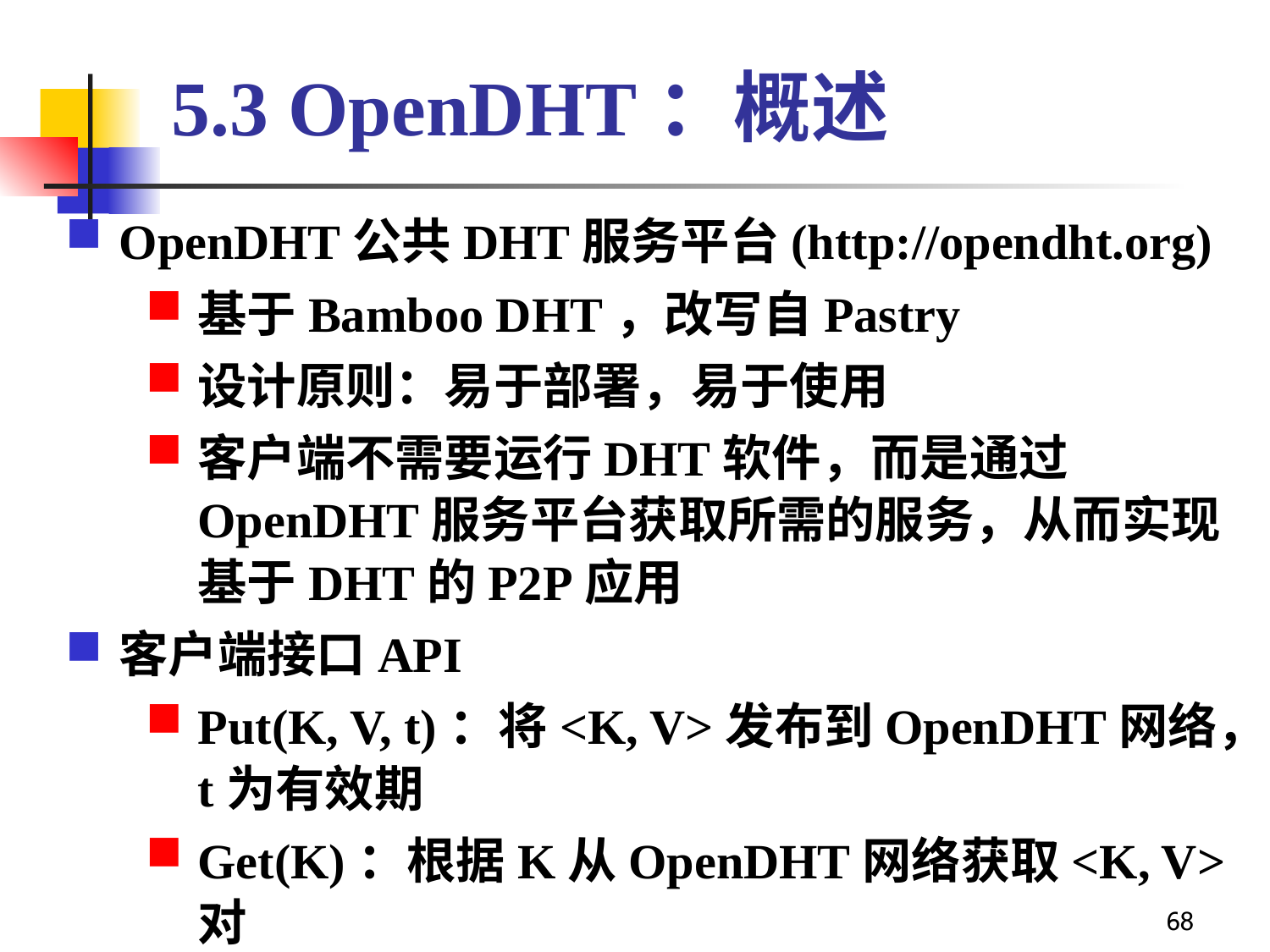

# 5.3 OpenDHT：概述
OpenDHT公共DHT服务平台(http://opendht.org)
基于Bamboo DHT，改写自Pastry
设计原则：易于部署，易于使用
客户端不需要运行DHT软件，而是通过OpenDHT服务平台获取所需的服务，从而实现基于DHT的P2P应用
客户端接口API
Put(K, V, t)：将<K, V>发布到OpenDHT网络，t为有效期
Get(K)：根据K从OpenDHT网络获取<K, V>对
68